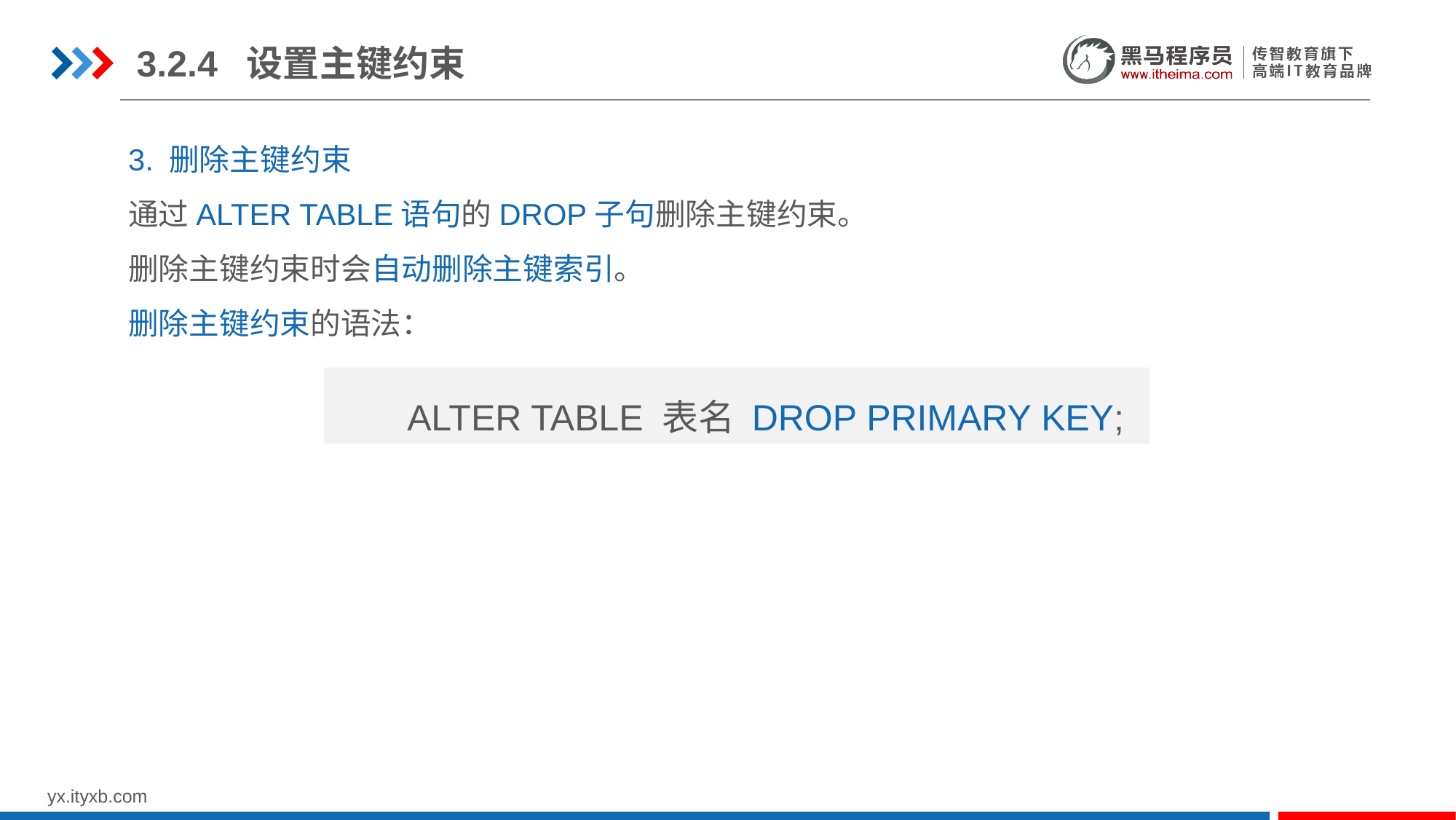

3.2.4  设置主键约束
3. 删除主键约束
通过ALTER TABLE语句的DROP子句删除主键约束。
删除主键约束时会自动删除主键索引。
删除主键约束的语法：
ALTER TABLE 表名 DROP PRIMARY KEY;